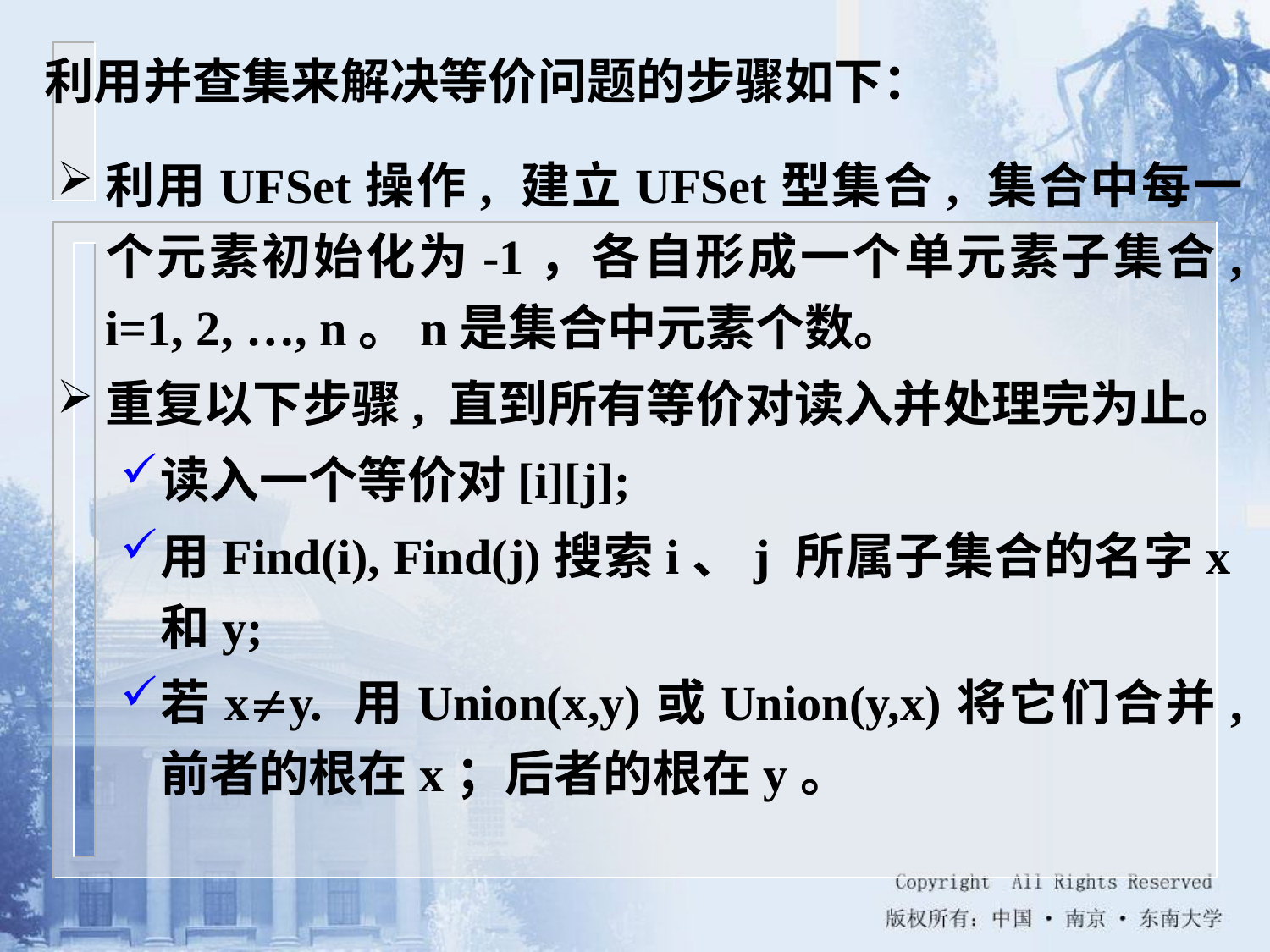

# 利用并查集来解决等价问题的步骤如下：
利用UFSet操作, 建立UFSet型集合, 集合中每一个元素初始化为-1，各自形成一个单元素子集合, i=1, 2, …, n。n是集合中元素个数。
重复以下步骤, 直到所有等价对读入并处理完为止。
读入一个等价对[i][j];
用Find(i), Find(j)搜索i、j 所属子集合的名字x和y;
若x≠y. 用Union(x,y)或Union(y,x)将它们合并, 前者的根在x；后者的根在y。